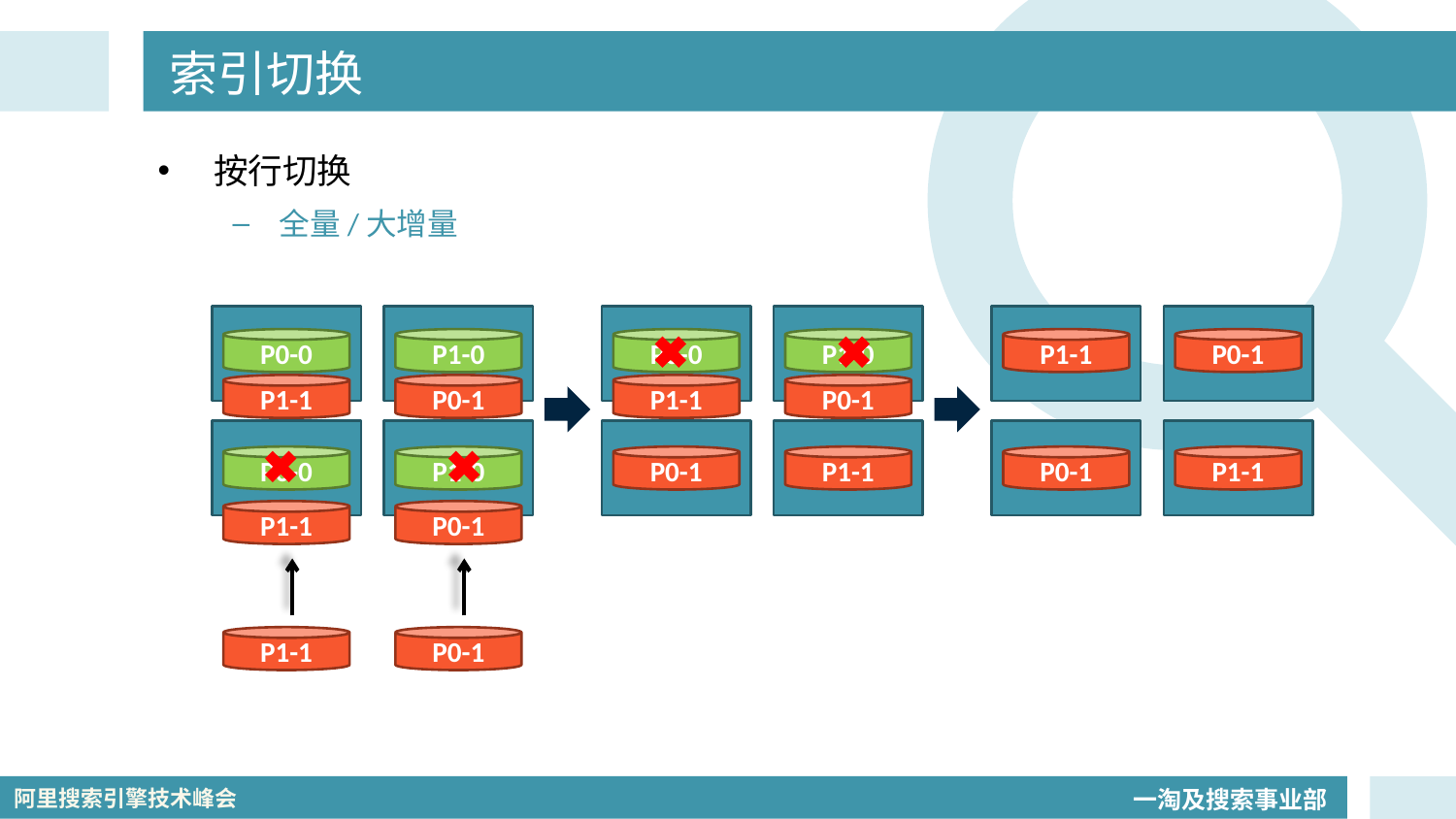

# 索引切换
按行切换
全量/大增量

P0-0
P1-0
P0-0

P1-0

P1-1
P0-1
P1-1
P0-1
P1-1
P0-1

P0-0
P1-0
P0-1
P1-1
P0-1
P1-1
P1-1
P0-1
P1-1
P0-1